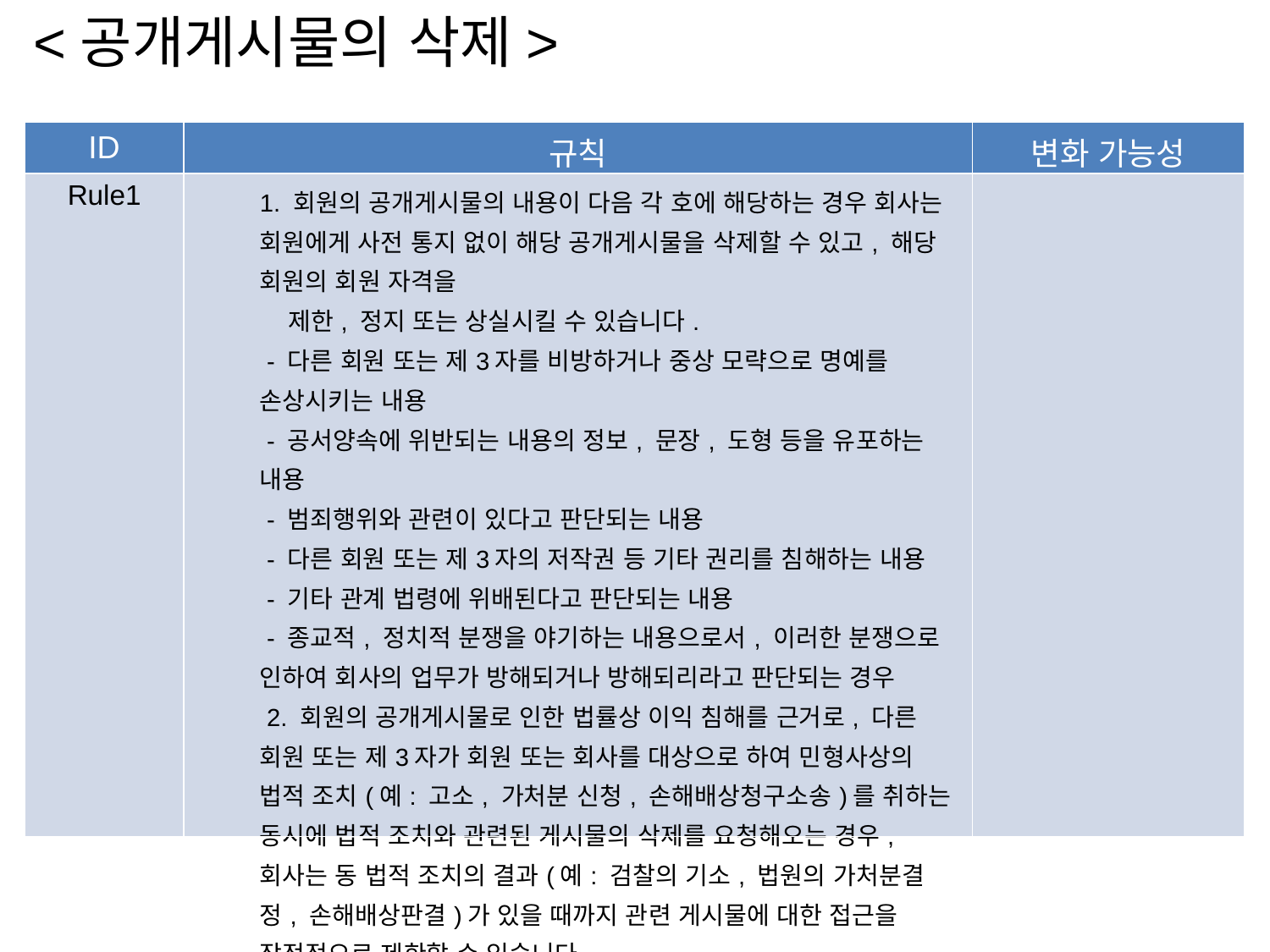

<공개게시물의 삭제>
| ID | 규칙 | 변화 가능성 |
| --- | --- | --- |
| Rule1 | 1. 회원의 공개게시물의 내용이 다음 각 호에 해당하는 경우 회사는 회원에게 사전 통지 없이 해당 공개게시물을 삭제할 수 있고, 해당 회원의 회원 자격을 제한, 정지 또는 상실시킬 수 있습니다. - 다른 회원 또는 제3자를 비방하거나 중상 모략으로 명예를 손상시키는 내용 - 공서양속에 위반되는 내용의 정보, 문장, 도형 등을 유포하는 내용 - 범죄행위와 관련이 있다고 판단되는 내용 - 다른 회원 또는 제3자의 저작권 등 기타 권리를 침해하는 내용 - 기타 관계 법령에 위배된다고 판단되는 내용 - 종교적, 정치적 분쟁을 야기하는 내용으로서, 이러한 분쟁으로 인하여 회사의 업무가 방해되거나 방해되리라고 판단되는 경우 2. 회원의 공개게시물로 인한 법률상 이익 침해를 근거로, 다른 회원 또는 제3자가 회원 또는 회사를 대상으로 하여 민형사상의 법적 조치(예: 고소, 가처분 신청, 손해배상청구소송)를 취하는 동시에 법적 조치와 관련된 게시물의 삭제를 요청해오는 경우, 회사는 동 법적 조치의 결과(예: 검찰의 기소, 법원의 가처분결정, 손해배상판결)가 있을 때까지 관련 게시물에 대한 접근을 잠정적으로 제한할 수 있습니다. |  |